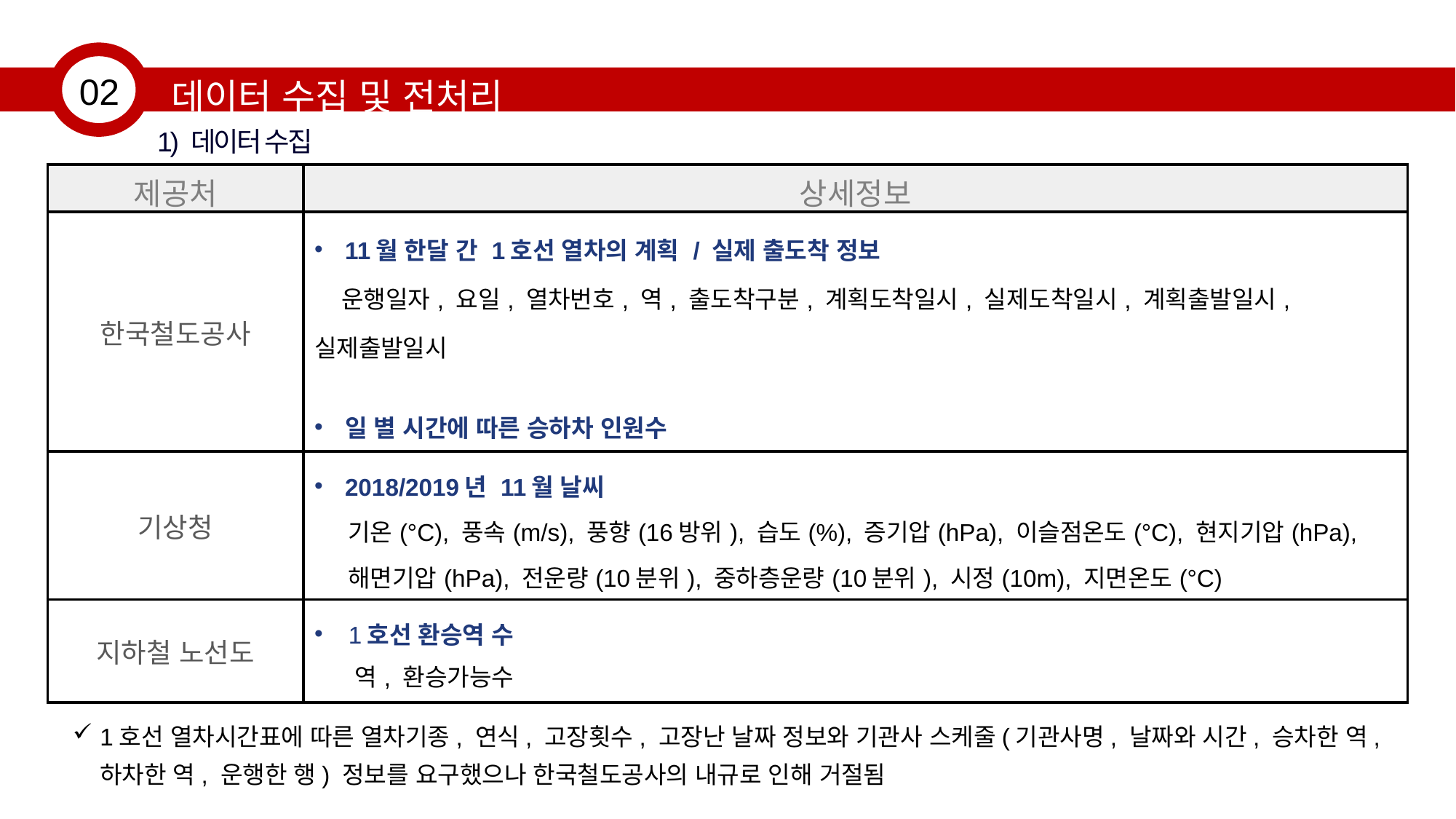

데이터 수집 및 전처리

02

1) 데이터 수집
| 제공처 | 상세정보 |
| --- | --- |
| 한국철도공사 | 11월 한달 간 1호선 열차의 계획 / 실제 출도착 정보 운행일자, 요일, 열차번호, 역, 출도착구분, 계획도착일시, 실제도착일시, 계획출발일시, 실제출발일시 ㅎㄹㅎㄹ 일 별 시간에 따른 승하차 인원수 운행일자, 역, 승차인원, 하차인원 |
| 기상청 | 2018/2019년 11월 날씨 기온(°C), 풍속(m/s), 풍향(16방위), 습도(%), 증기압(hPa), 이슬점온도(°C), 현지기압(hPa), 해면기압(hPa), 전운량(10분위), 중하층운량(10분위), 시정(10m), 지면온도(°C) |
| 지하철 노선도 | 1호선 환승역 수 역, 환승가능수 |
1호선 열차시간표에 따른 열차기종, 연식, 고장횟수, 고장난 날짜 정보와 기관사 스케줄(기관사명, 날짜와 시간, 승차한 역, 하차한 역, 운행한 행) 정보를 요구했으나 한국철도공사의 내규로 인해 거절됨